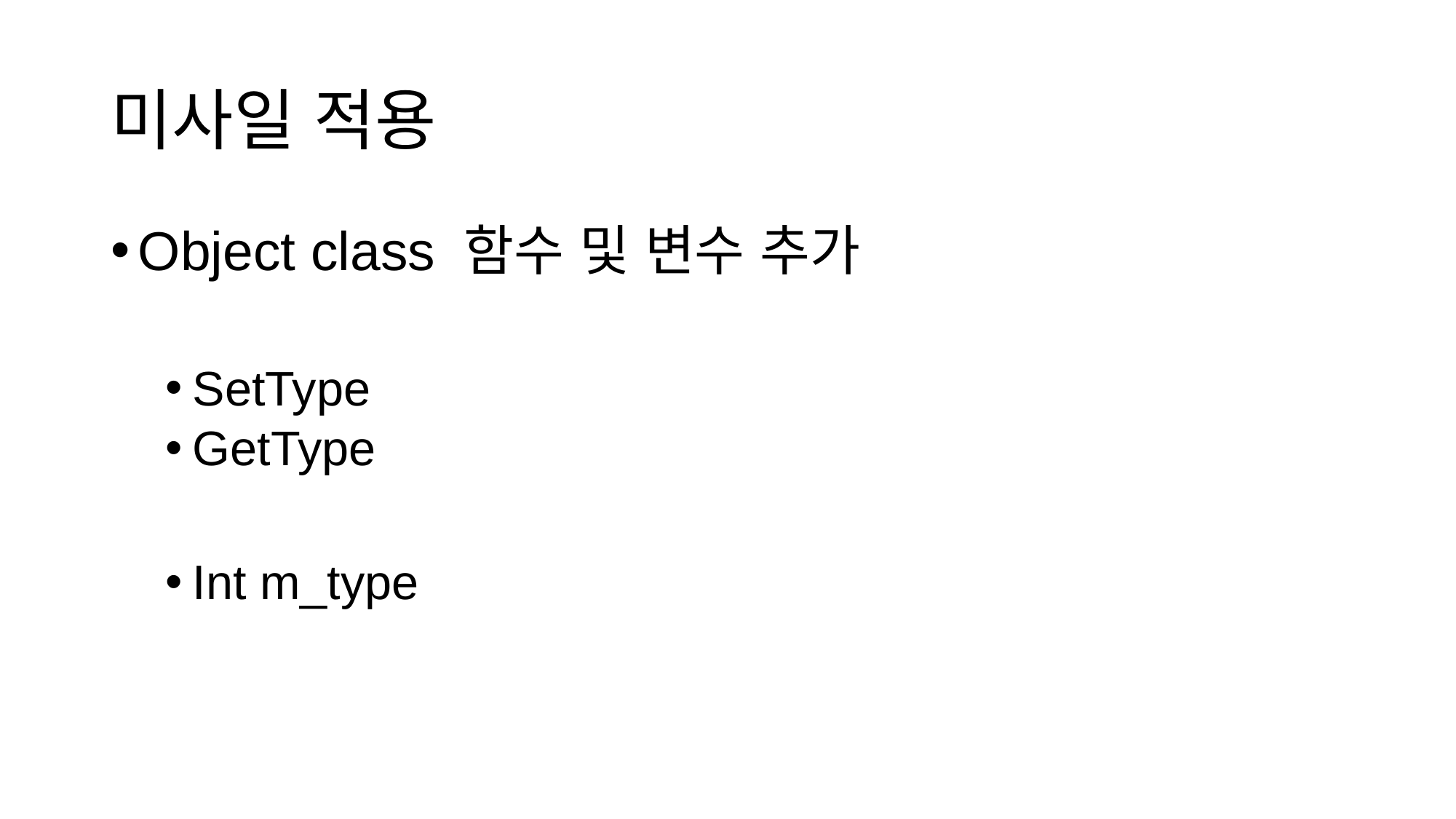

# 미사일 적용
Object class 함수 및 변수 추가

SetType
GetType

Int m_type